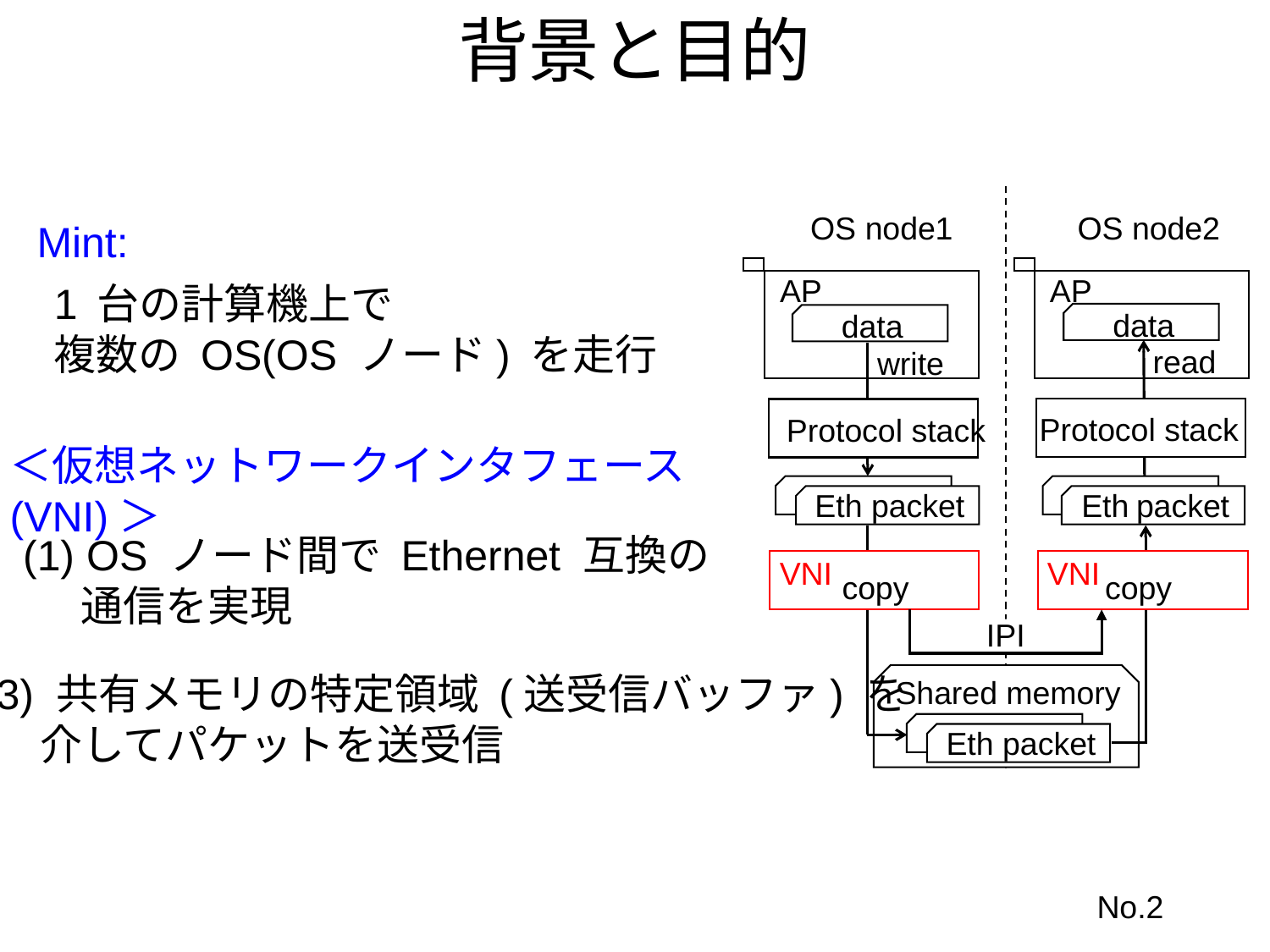

背景と目的
OS node1
OS node2

AP
AP

data
data
read
write

Protocol stack

Protocol stack

Eth packet

Eth packet
VNI
VNI

copy
IPI

Shared memory

Eth packet
copy

Mint:
1 台の計算機上で
複数の OS(OS ノード) を走行
＜仮想ネットワークインタフェース (VNI)＞
OS ノード間で Ethernet 互換の
     通信を実現
(3) 共有メモリの特定領域 (送受信バッファ) を
     介してパケットを送受信
No.2